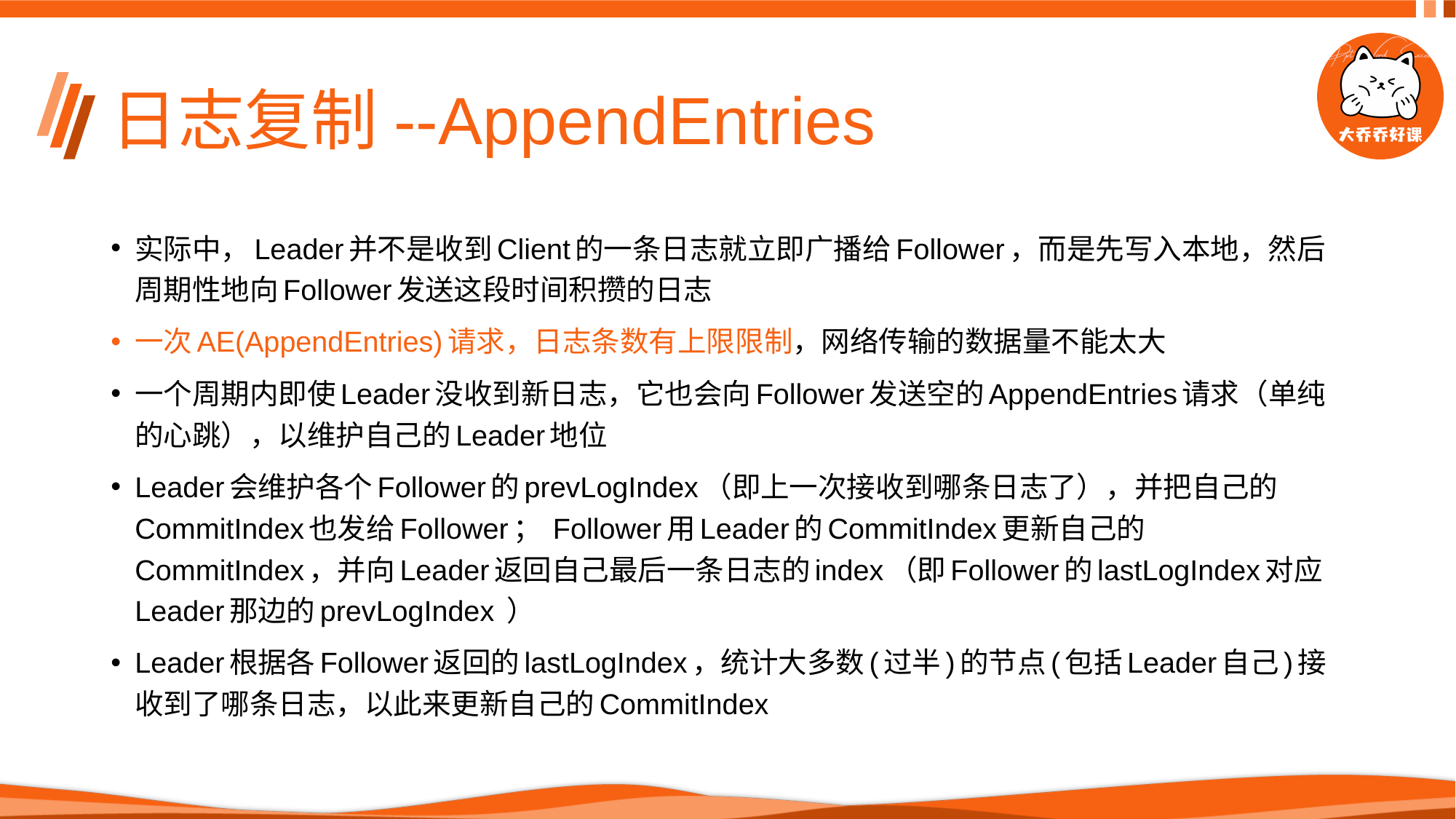

# 日志复制--AppendEntries
实际中，Leader并不是收到Client的一条日志就立即广播给Follower，而是先写入本地，然后周期性地向Follower发送这段时间积攒的日志
一次AE(AppendEntries)请求，日志条数有上限限制，网络传输的数据量不能太大
一个周期内即使Leader没收到新日志，它也会向Follower发送空的AppendEntries请求（单纯的心跳），以维护自己的Leader地位
Leader会维护各个Follower的prevLogIndex（即上一次接收到哪条日志了），并把自己的CommitIndex也发给Follower； Follower用Leader的CommitIndex更新自己的CommitIndex，并向Leader返回自己最后一条日志的index（即Follower的lastLogIndex对应Leader那边的prevLogIndex ）
Leader根据各Follower返回的lastLogIndex，统计大多数(过半)的节点(包括Leader自己)接收到了哪条日志，以此来更新自己的CommitIndex